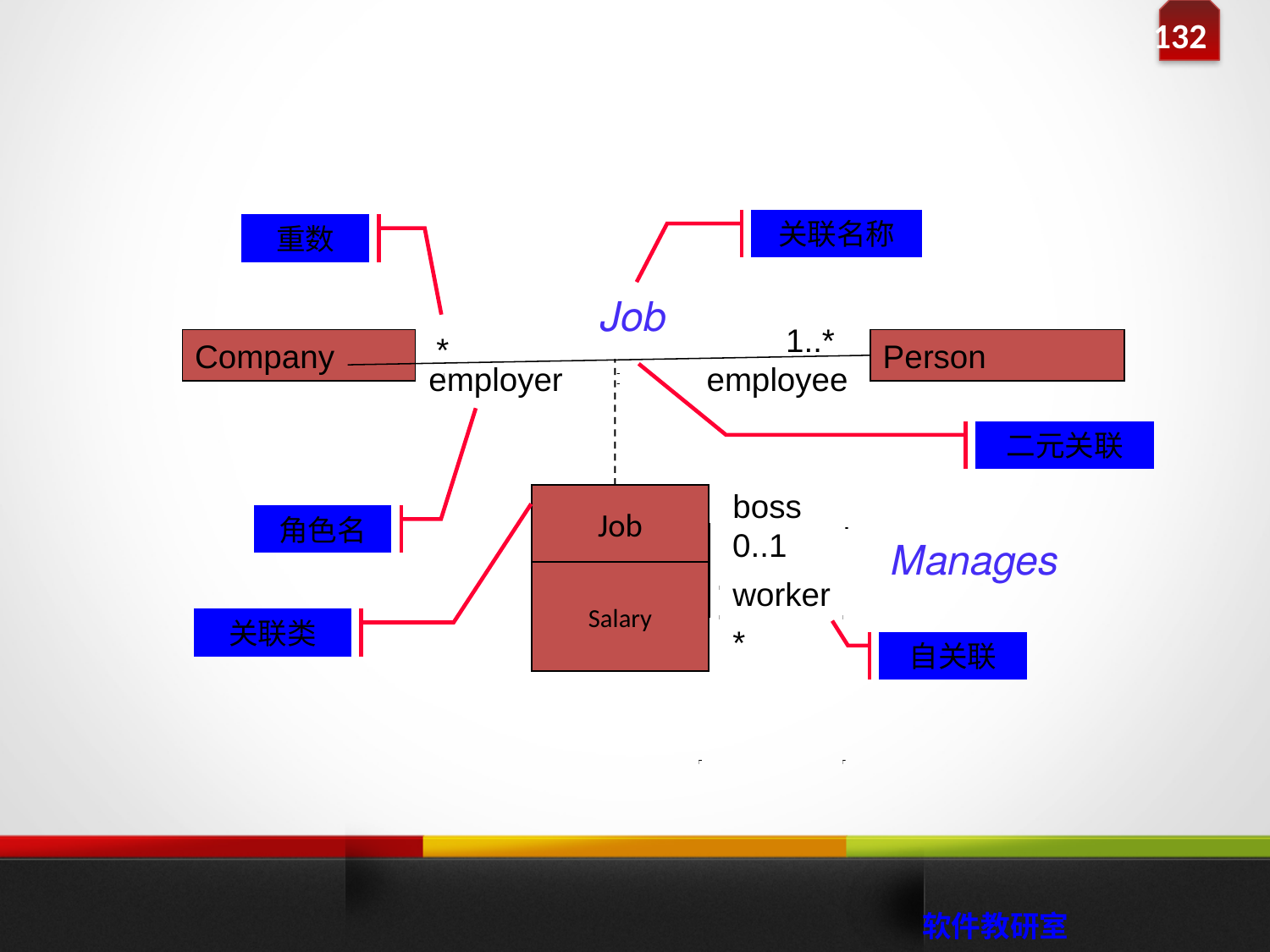

关联名称
重数
Job
1..*
Company
*
Person
employer

Job
Salary
employee

二元关联
boss
角色名

0..1

Manages
worker

关联类

*
自关联

                                     软件教研室